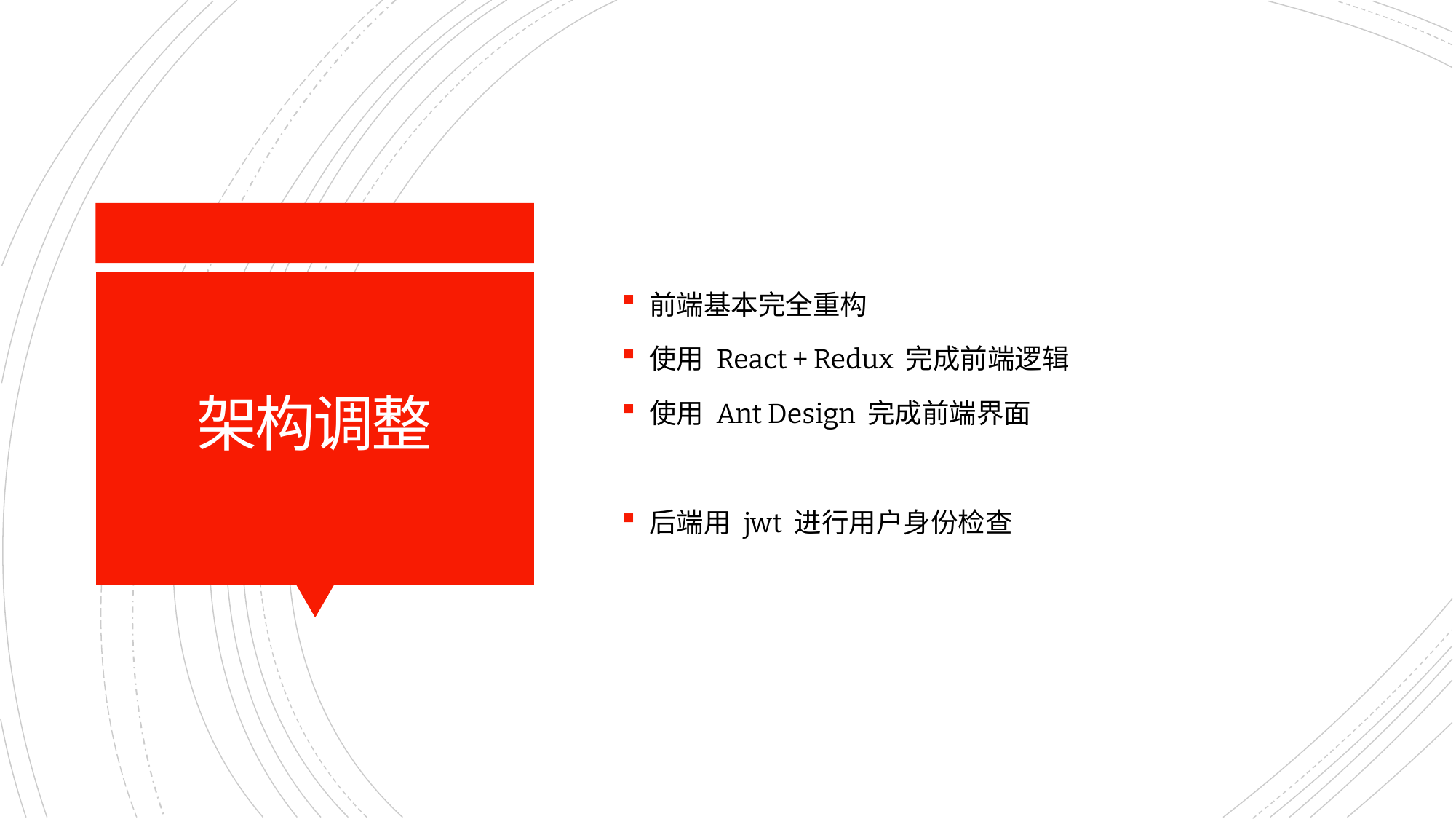

前端基本完全重构
使用 React + Redux 完成前端逻辑
使用 Ant Design 完成前端界面

后端用 jwt 进行用户身份检查
# 架构调整